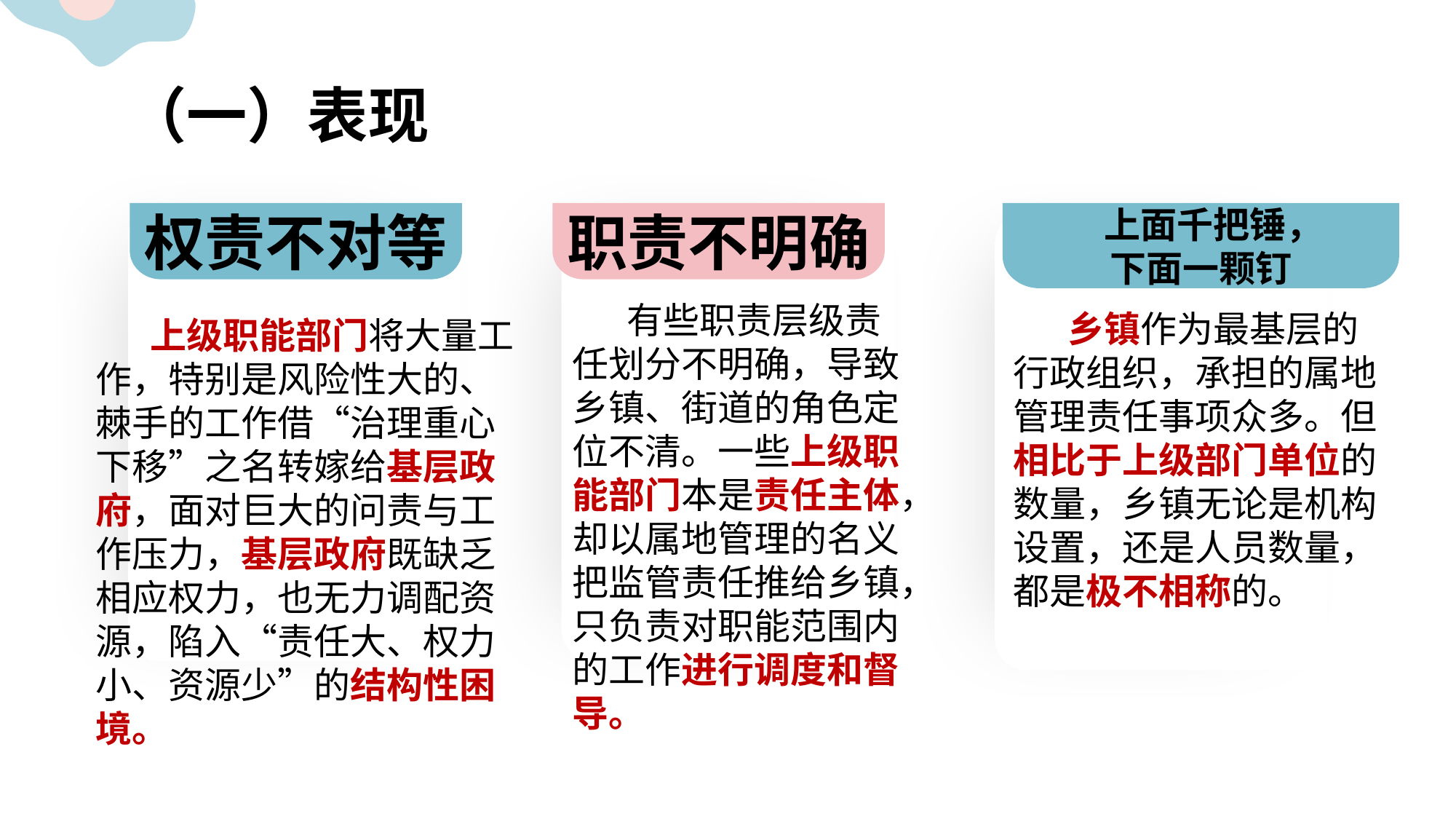

# （一）表现
权责不对等

上级职能部门将大量工作，特别是风险性大的、棘手的工作借“治理重心下移”之名转嫁给基层政府，面对巨大的问责与工作压力，基层政府既缺乏相应权力，也无力调配资源，陷入“责任大、权力小、资源少”的结构性困境。
职责不明确

有些职责层级责任划分不明确，导致乡镇、街道的角色定位不清。一些上级职能部门本是责任主体，却以属地管理的名义把监管责任推给乡镇，只负责对职能范围内的工作进行调度和督导。
  上面千把锤，
下面一颗钉

乡镇作为最基层的行政组织，承担的属地管理责任事项众多。但相比于上级部门单位的数量，乡镇无论是机构设置，还是人员数量，都是极不相称的。